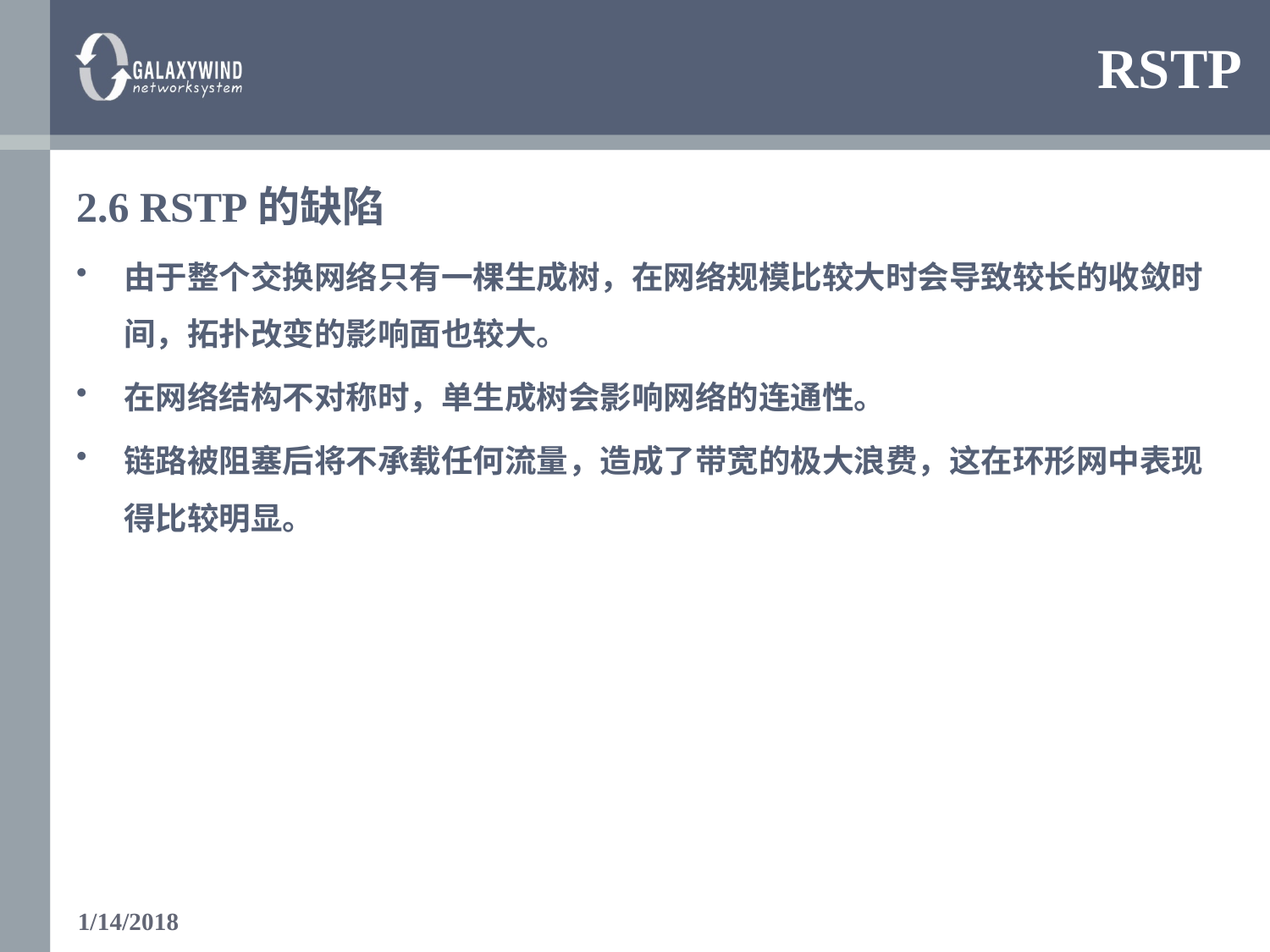

# RSTP
2.6 RSTP的缺陷
由于整个交换网络只有一棵生成树，在网络规模比较大时会导致较长的收敛时间，拓扑改变的影响面也较大。
在网络结构不对称时，单生成树会影响网络的连通性。
链路被阻塞后将不承载任何流量，造成了带宽的极大浪费，这在环形网中表现得比较明显。

1/14/2018